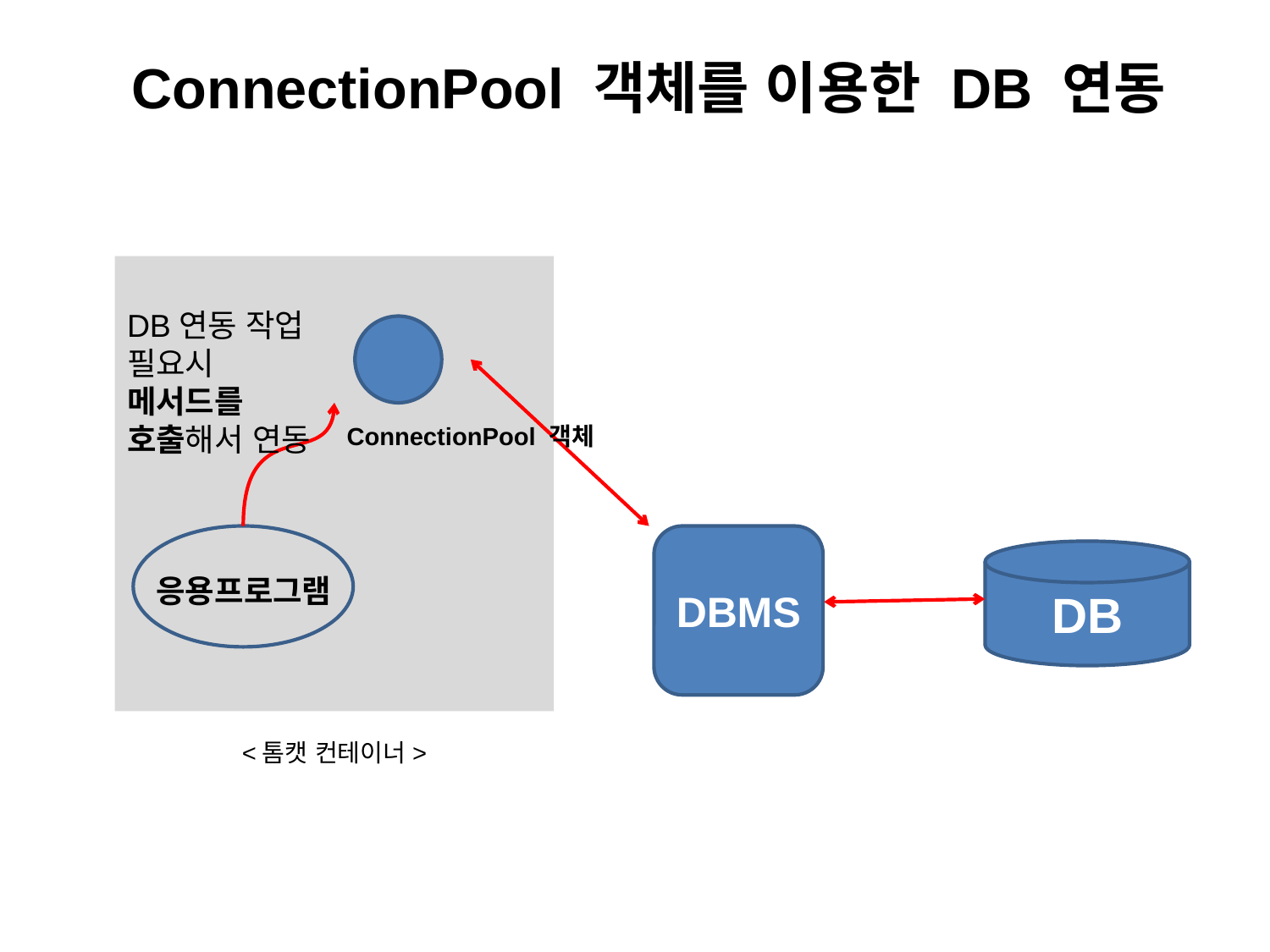

ConnectionPool 객체를 이용한 DB 연동

DB연동 작업 필요시
메서드를 호출해서 연동

ConnectionPool 객체

DBMS
DB
응용프로그램
<톰캣 컨테이너>